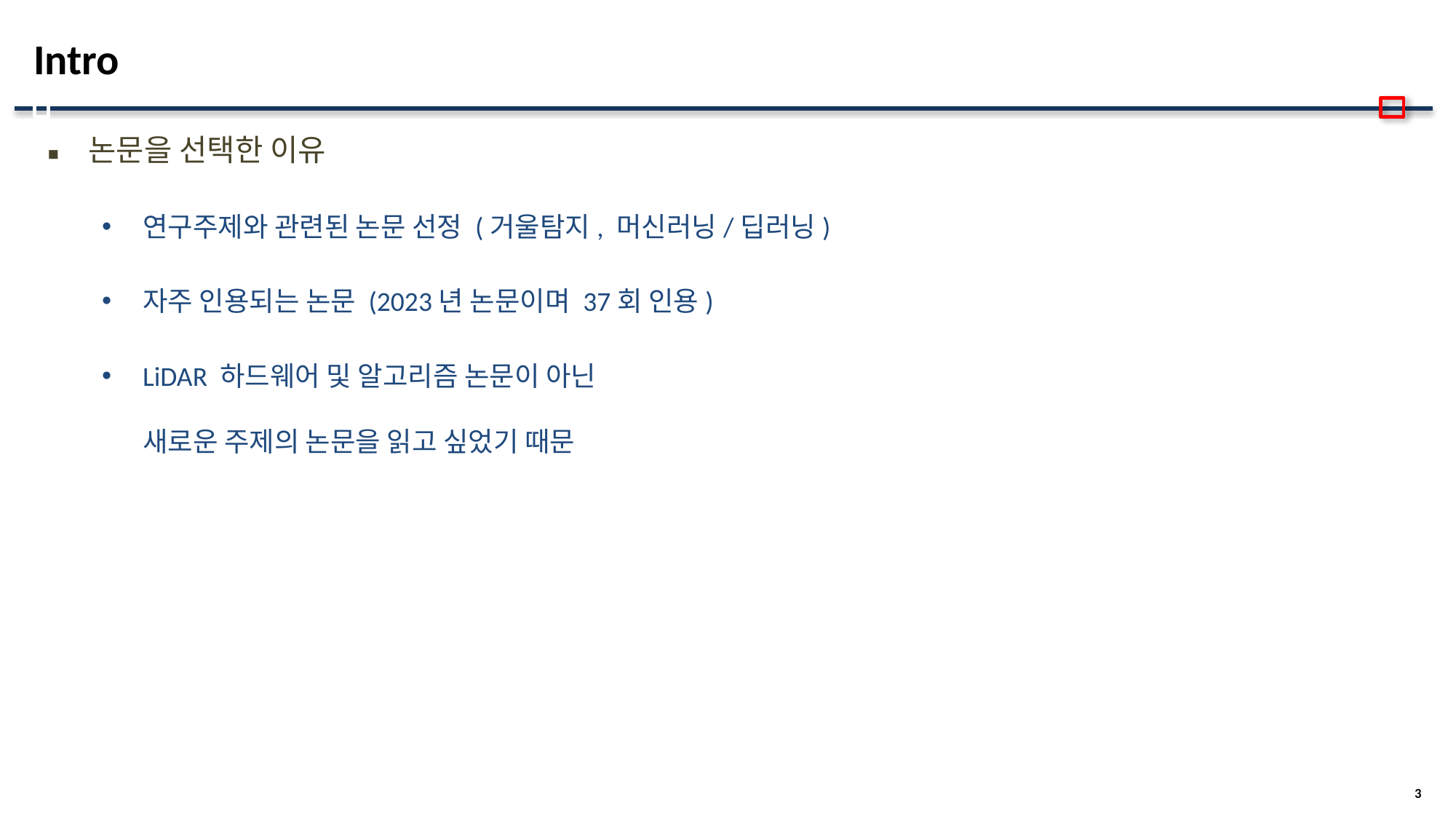

# Intro
논문을 선택한 이유
연구주제와 관련된 논문 선정 (거울탐지, 머신러닝/딥러닝)
자주 인용되는 논문 (2023년 논문이며 37회 인용)
LiDAR 하드웨어 및 알고리즘 논문이 아닌
새로운 주제의 논문을 읽고 싶었기 때문
3